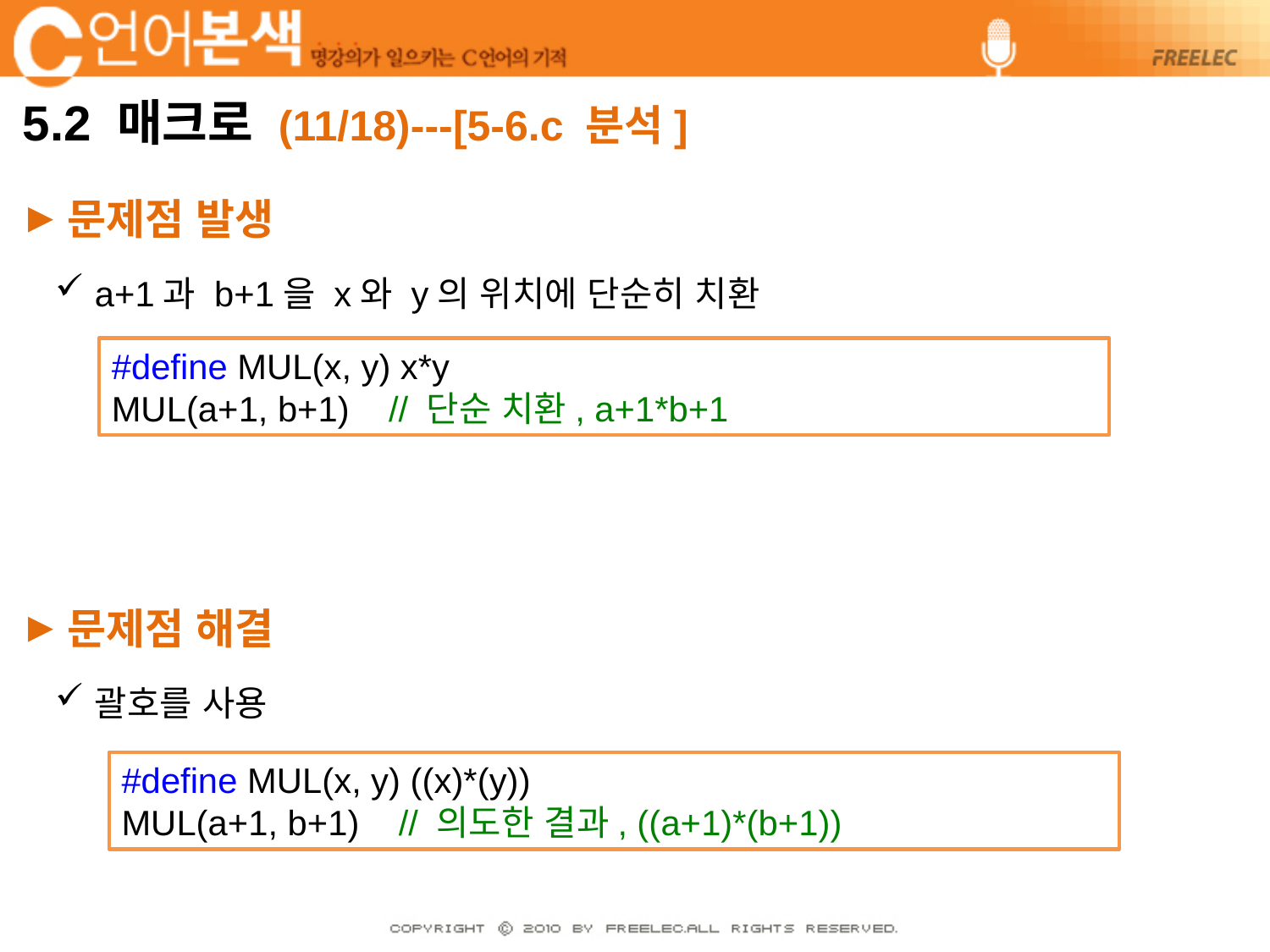

# 5.2 매크로 (11/18)---[5-6.c 분석]
문제점 발생
a+1과 b+1을 x와 y의 위치에 단순히 치환

문제점 해결
괄호를 사용

#define MUL(x, y) x*y
MUL(a+1, b+1)    // 단순 치환, a+1*b+1
#define MUL(x, y) ((x)*(y))
MUL(a+1, b+1)    // 의도한 결과, ((a+1)*(b+1))